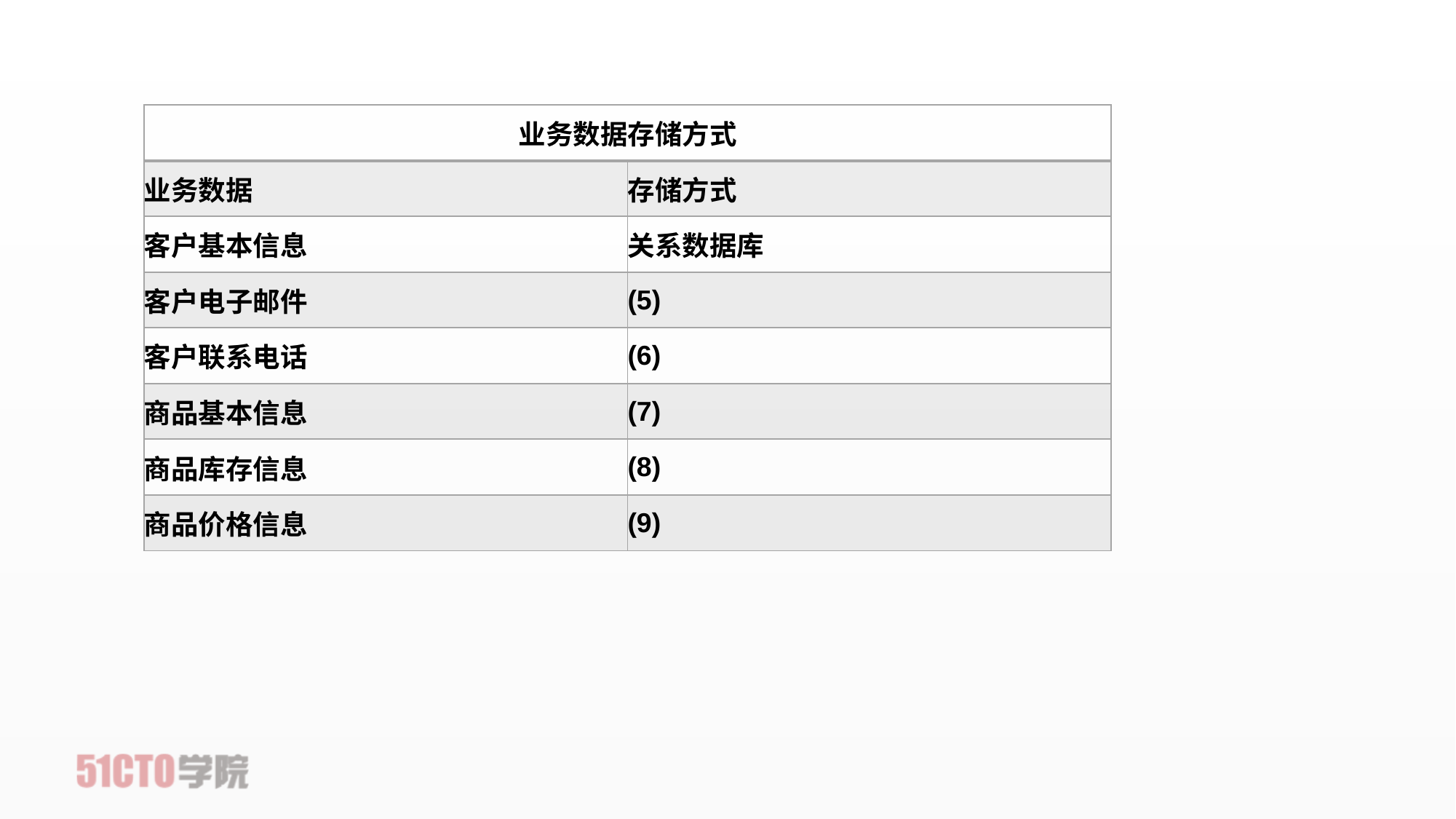

| 业务数据存储方式 |  |
| --- | --- |
| 业务数据 | 存储方式 |
| 客户基本信息 | 关系数据库 |
| 客户电子邮件 | (5) |
| 客户联系电话 | (6) |
| 商品基本信息 | (7) |
| 商品库存信息 | (8) |
| 商品价格信息 | (9) |